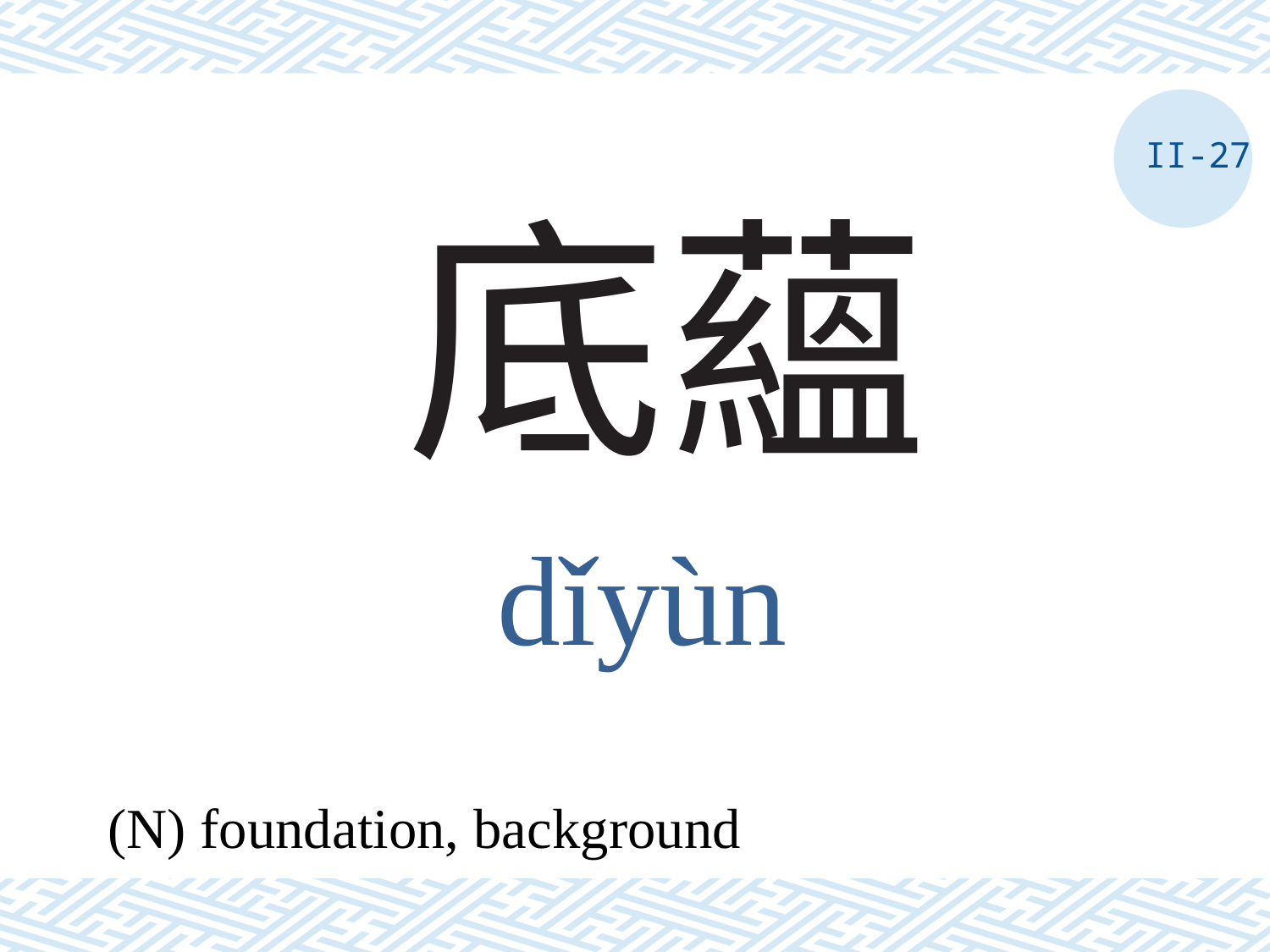

II-27

# 底蘊
dǐyùn
(N) foundation, background